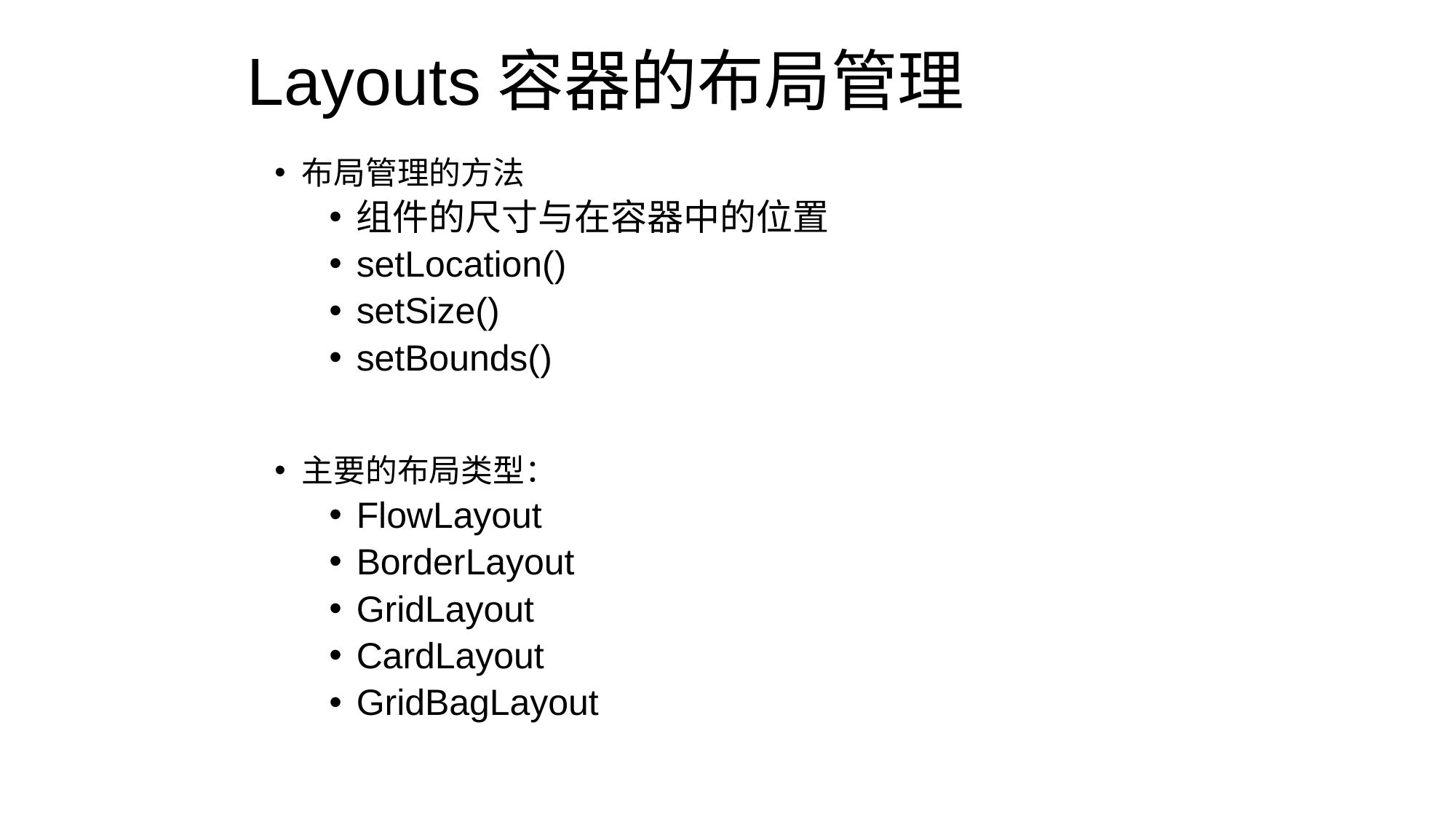

# Layouts容器的布局管理
布局管理的方法
组件的尺寸与在容器中的位置
setLocation()
setSize()
setBounds()

主要的布局类型：
FlowLayout
BorderLayout
GridLayout
CardLayout
GridBagLayout